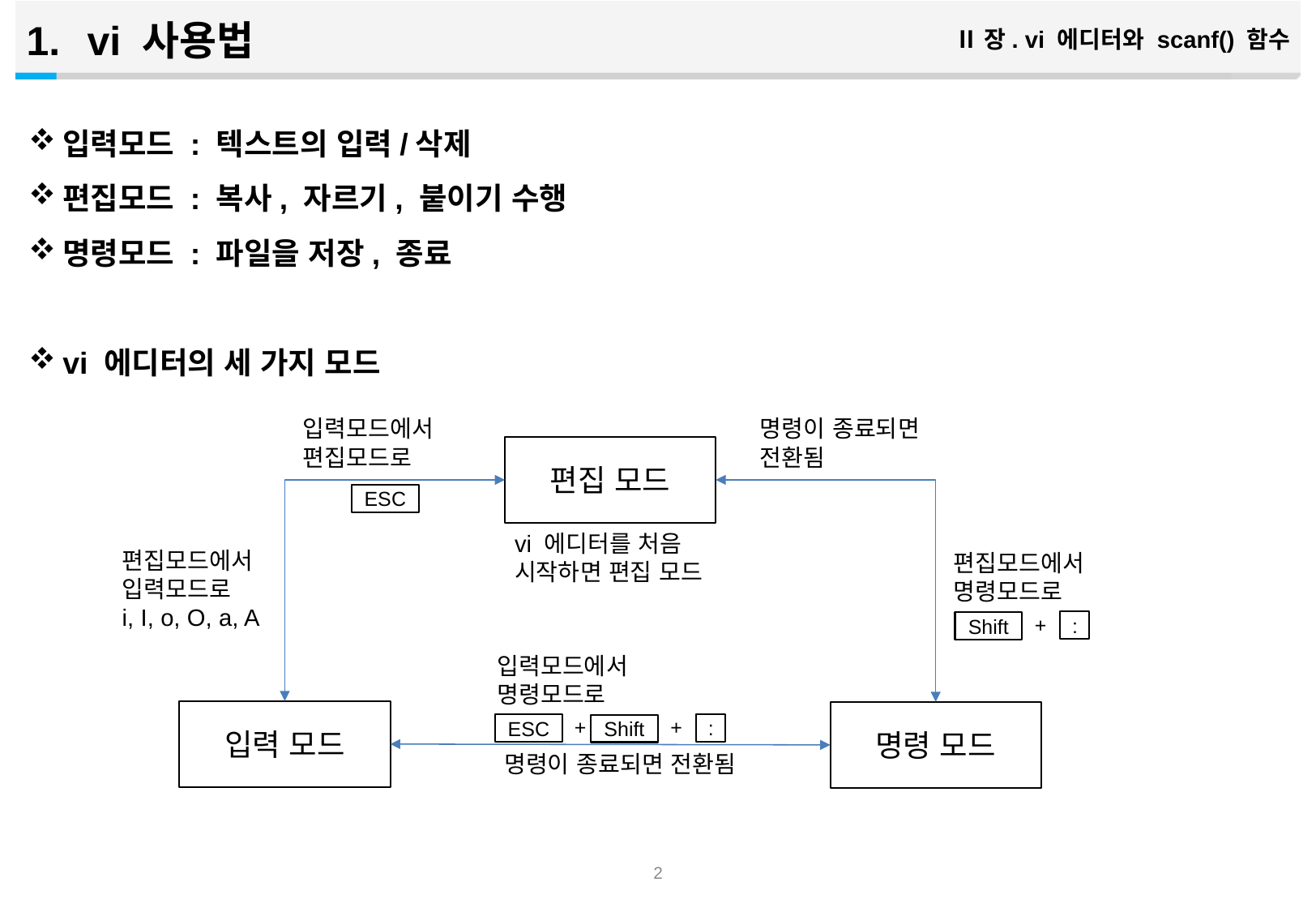

vi 사용법
Ⅱ장. vi 에디터와 scanf() 함수
입력모드 : 텍스트의 입력/삭제
편집모드 : 복사, 자르기, 붙이기 수행
명령모드 : 파일을 저장, 종료

vi 에디터의 세 가지 모드

입력모드에서
편집모드로
명령이 종료되면
전환됨
편집 모드
ESC
vi 에디터를 처음
시작하면 편집 모드
편집모드에서
입력모드로
i, I, o, O, a, A
편집모드에서
명령모드로
+
:
Shift
입력모드에서
명령모드로
입력 모드
명령 모드
+
+
:
ESC
Shift
명령이 종료되면 전환됨
2